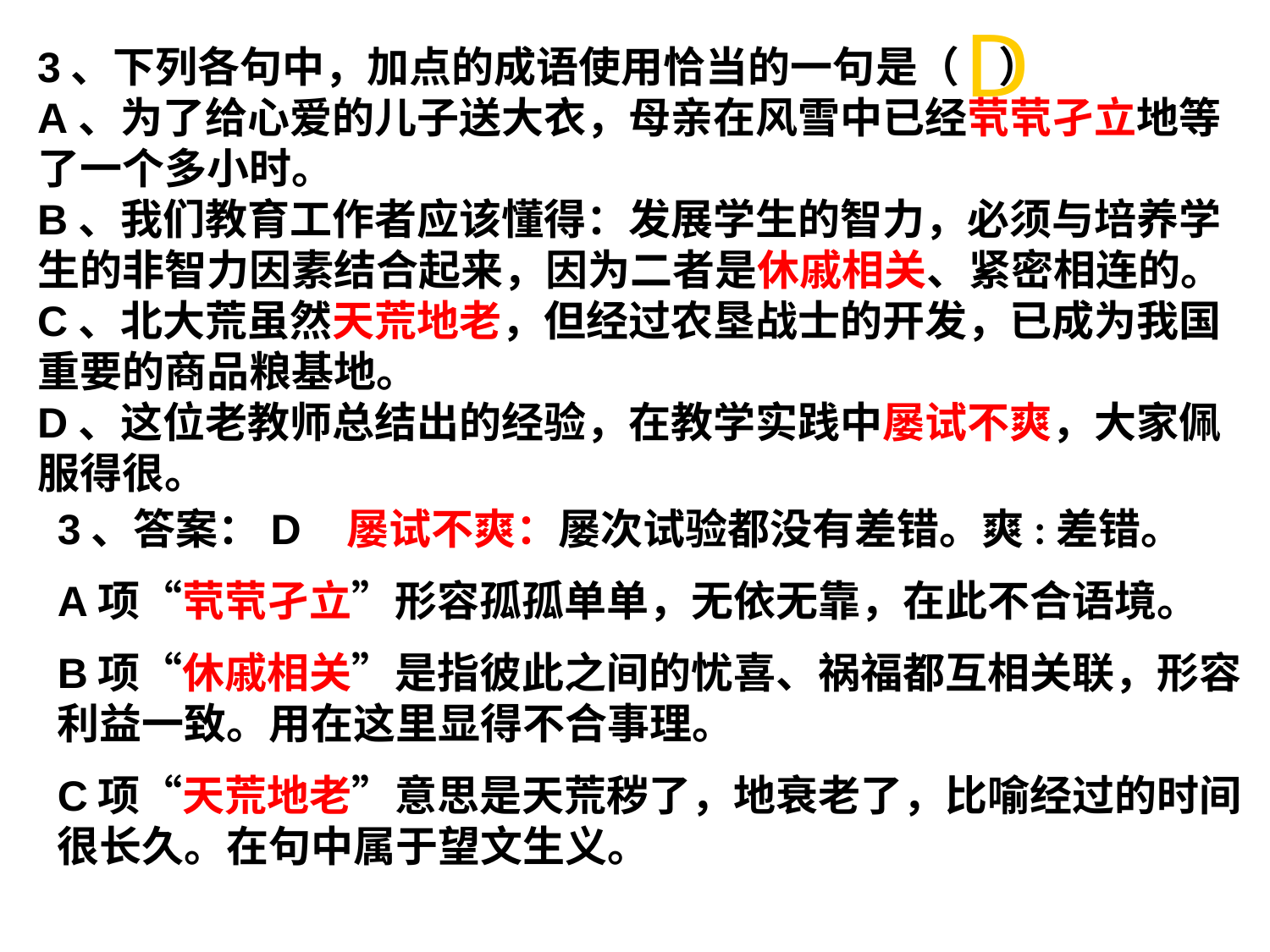

D
3、下列各句中，加点的成语使用恰当的一句是（    ）
A、为了给心爱的儿子送大衣，母亲在风雪中已经茕茕孑立地等了一个多小时。
B、我们教育工作者应该懂得：发展学生的智力，必须与培养学生的非智力因素结合起来，因为二者是休戚相关、紧密相连的。
C、北大荒虽然天荒地老，但经过农垦战士的开发，已成为我国重要的商品粮基地。
D、这位老教师总结出的经验，在教学实践中屡试不爽，大家佩服得很。
3、答案：D   屡试不爽：屡次试验都没有差错。爽:差错。
A项“茕茕孑立”形容孤孤单单，无依无靠，在此不合语境。
B项“休戚相关”是指彼此之间的忧喜、祸福都互相关联，形容利益一致。用在这里显得不合事理。
C项“天荒地老”意思是天荒秽了，地衰老了，比喻经过的时间很长久。在句中属于望文生义。